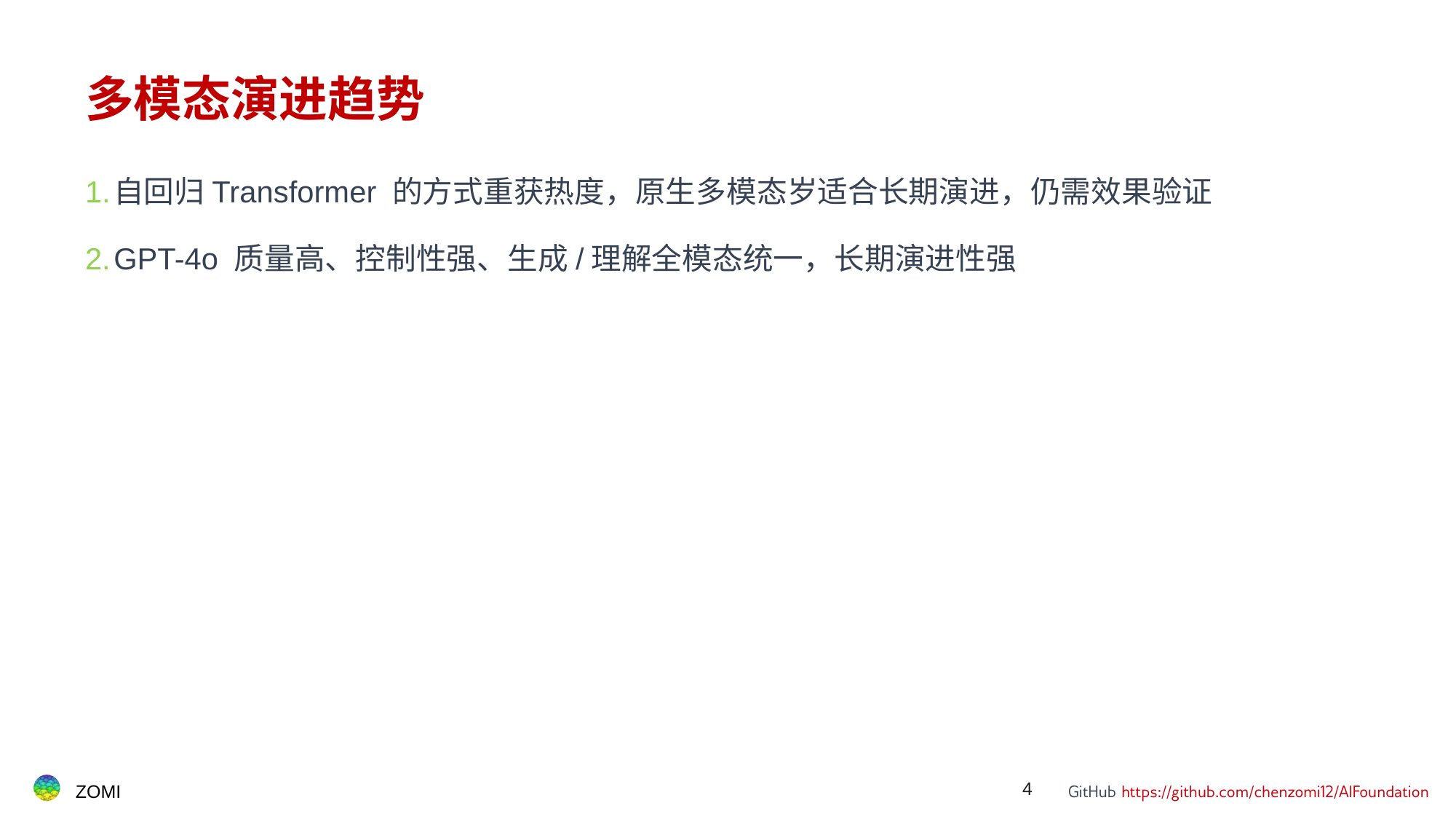

# 多模态演进趋势
自回归Transformer 的方式重获热度，原生多模态岁适合长期演进，仍需效果验证
GPT-4o 质量高、控制性强、生成/理解全模态统一，长期演进性强